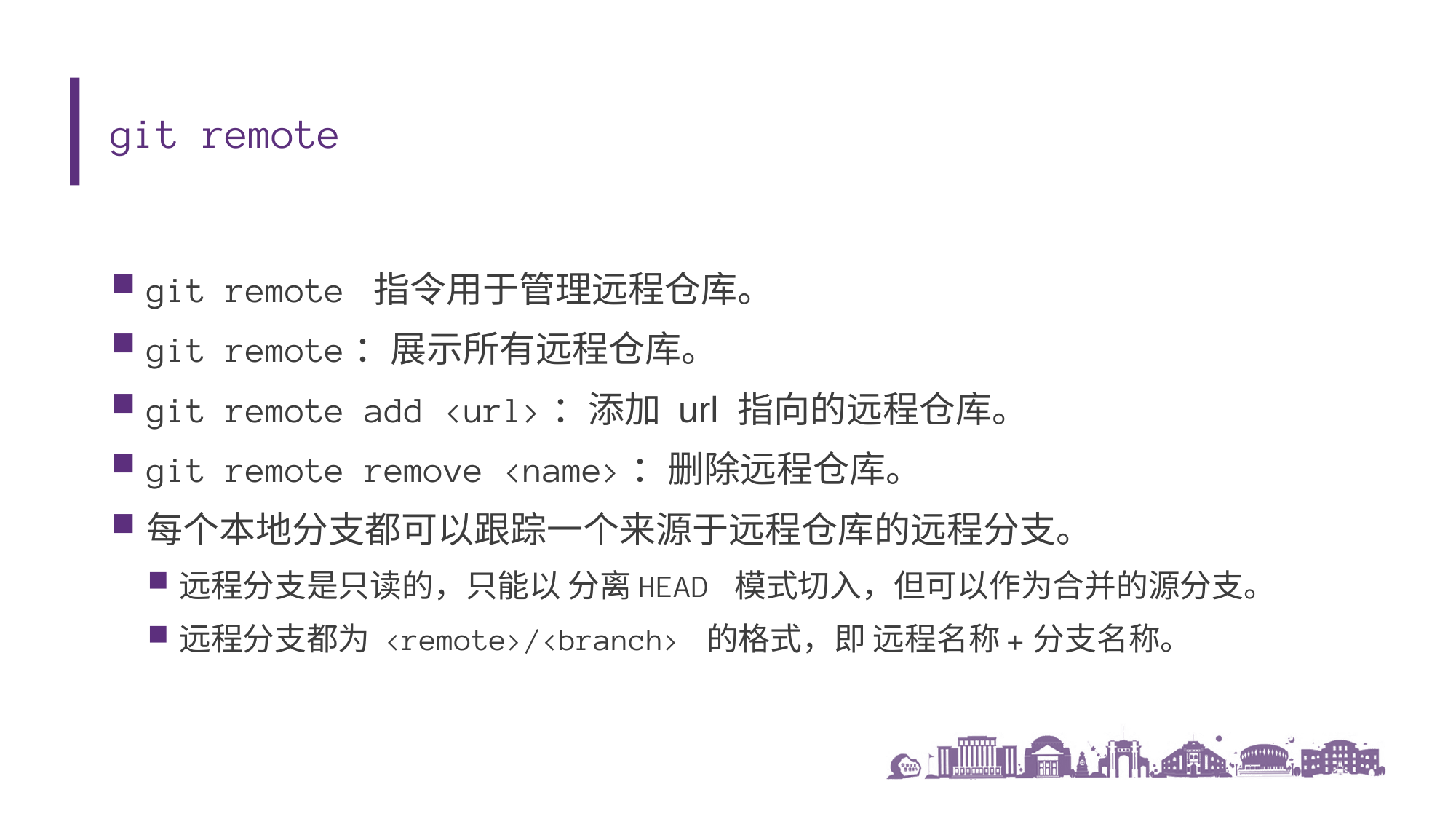

# git remote
git remote 指令用于管理远程仓库。
git remote：展示所有远程仓库。
git remote add <url>：添加 url 指向的远程仓库。
git remote remove <name>：删除远程仓库。
每个本地分支都可以跟踪一个来源于远程仓库的远程分支。
远程分支是只读的，只能以 分离HEAD 模式切入，但可以作为合并的源分支。
远程分支都为 <remote>/<branch> 的格式，即 远程名称+分支名称。